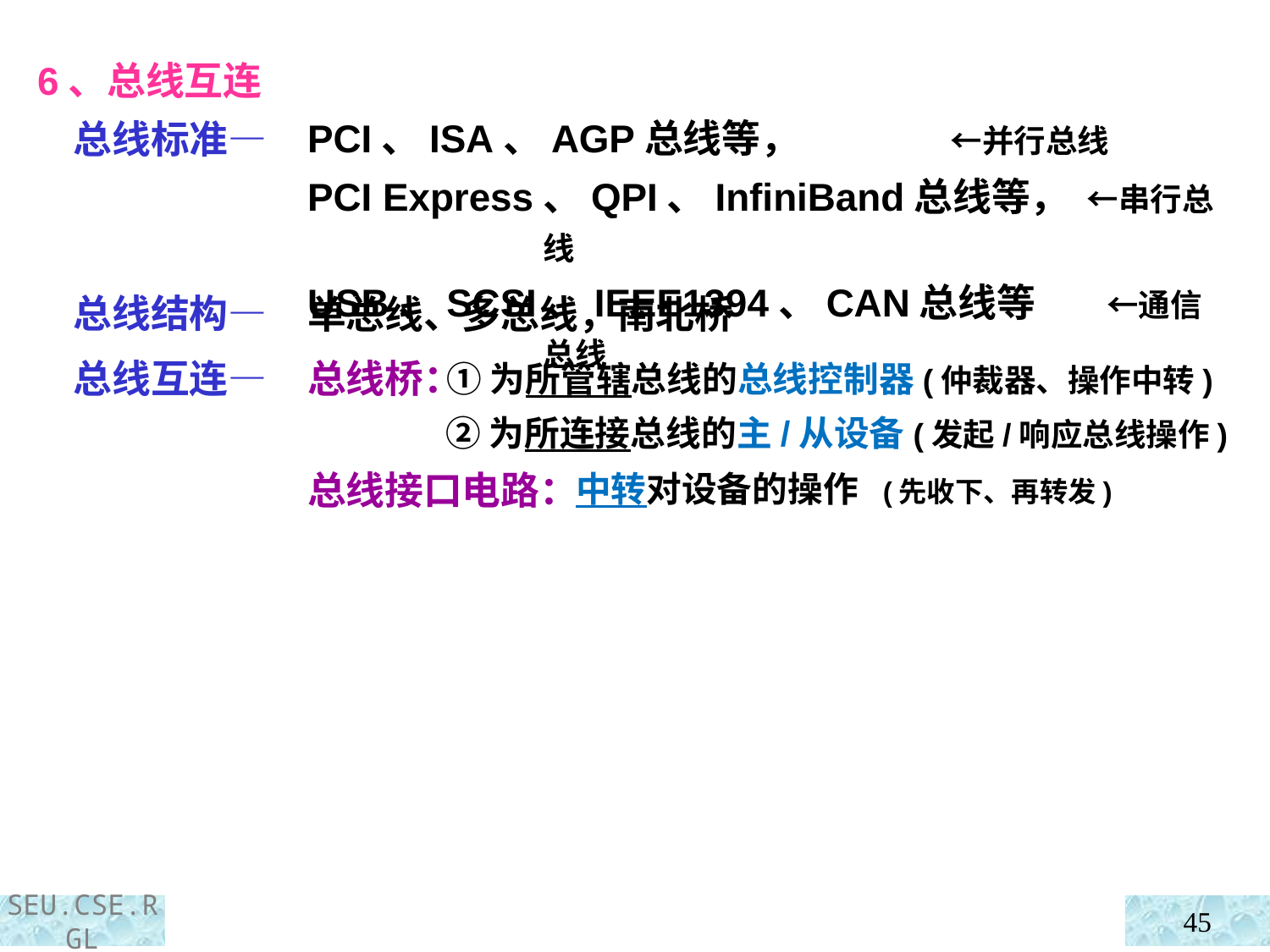

6、总线互连
   总线标准—

   总线结构—
   总线互连—
PCI、ISA、AGP总线等，                 ←并行总线
PCI Express、QPI、InfiniBand总线等，  ←串行总线
USB、SCSI、IEEE1394、CAN总线等        ←通信总线
单总线、多总线，南北桥
 ①为所管辖总线的总线控制器(仲裁器、操作中转)
 ②为所连接总线的主/从设备(发起/响应总线操作)
总线桥：

总线接口电路：
 中转对设备的操作  (先收下、再转发)
45